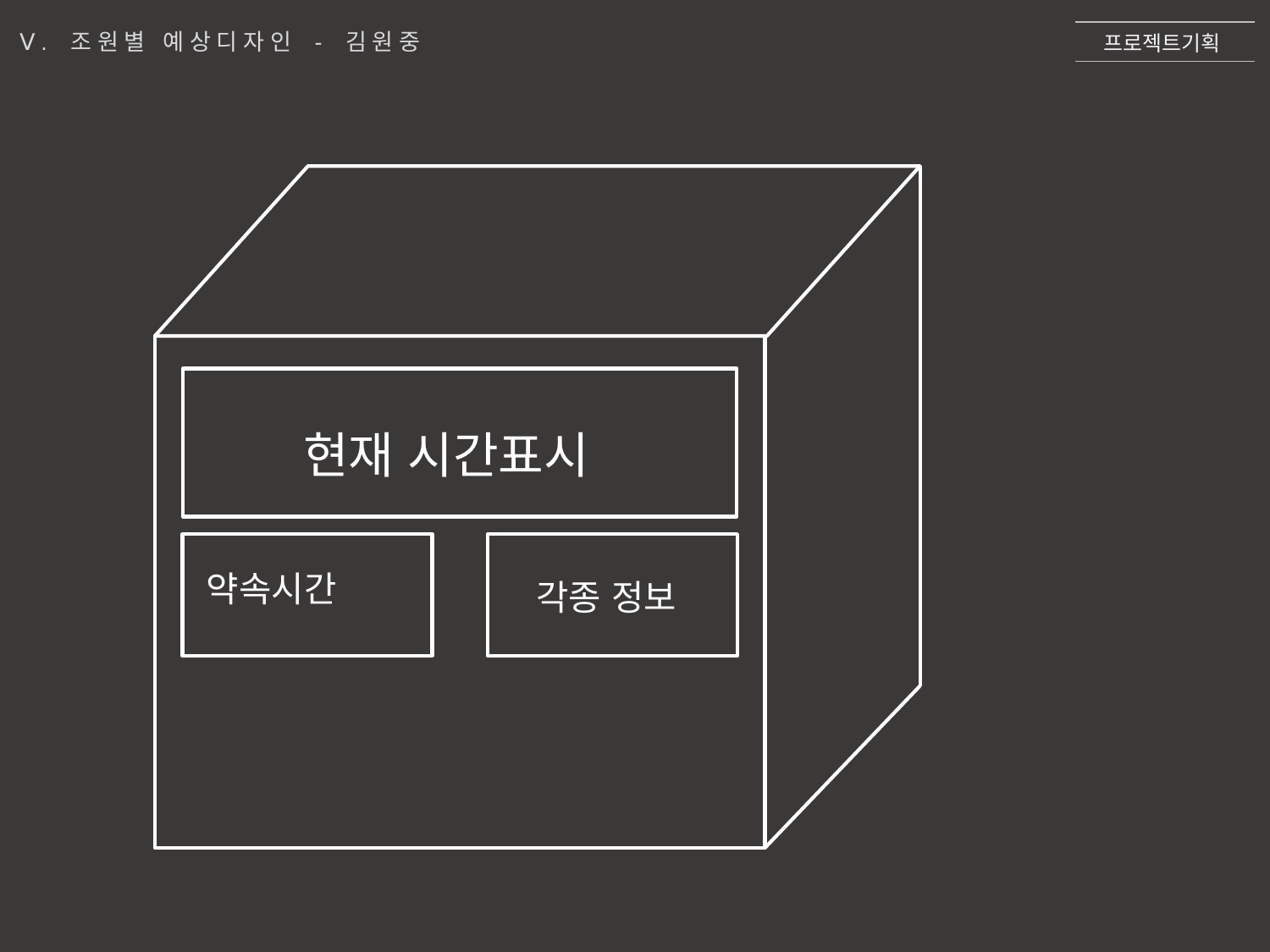

프로젝트기획
Ⅴ. 조원별 예상디자인 - 김원중

현재 시간표시
약속시간
각종 정보